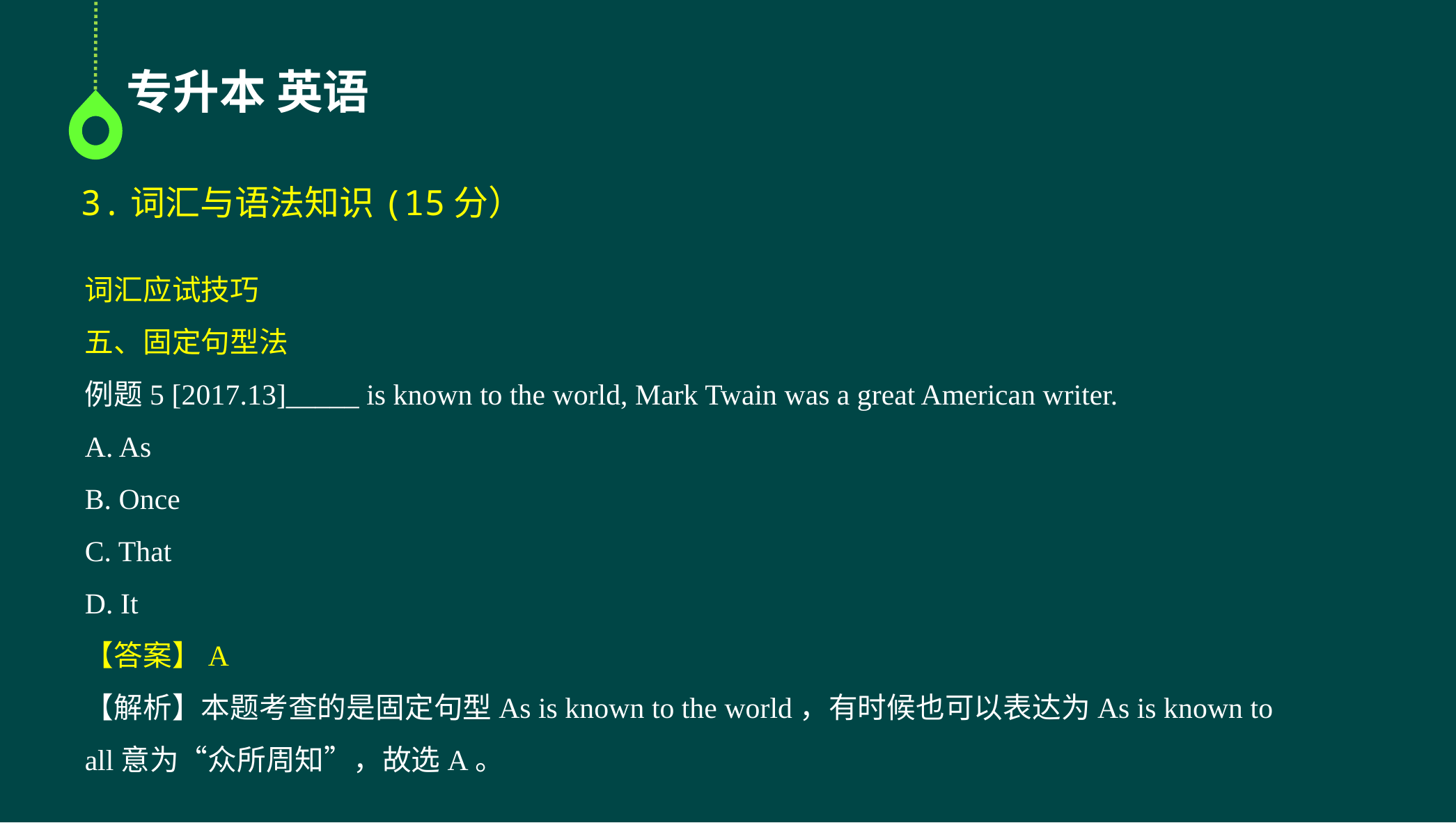

专升本 英语
3.词汇与语法知识(15分）
词汇应试技巧
五、固定句型法
例题5 [2017.13]_____ is known to the world, Mark Twain was a great American writer.
A. As
B. Once
C. That
D. It
【答案】A
【解析】本题考查的是固定句型As is known to the world，有时候也可以表达为As is known to all意为“众所周知”，故选A。